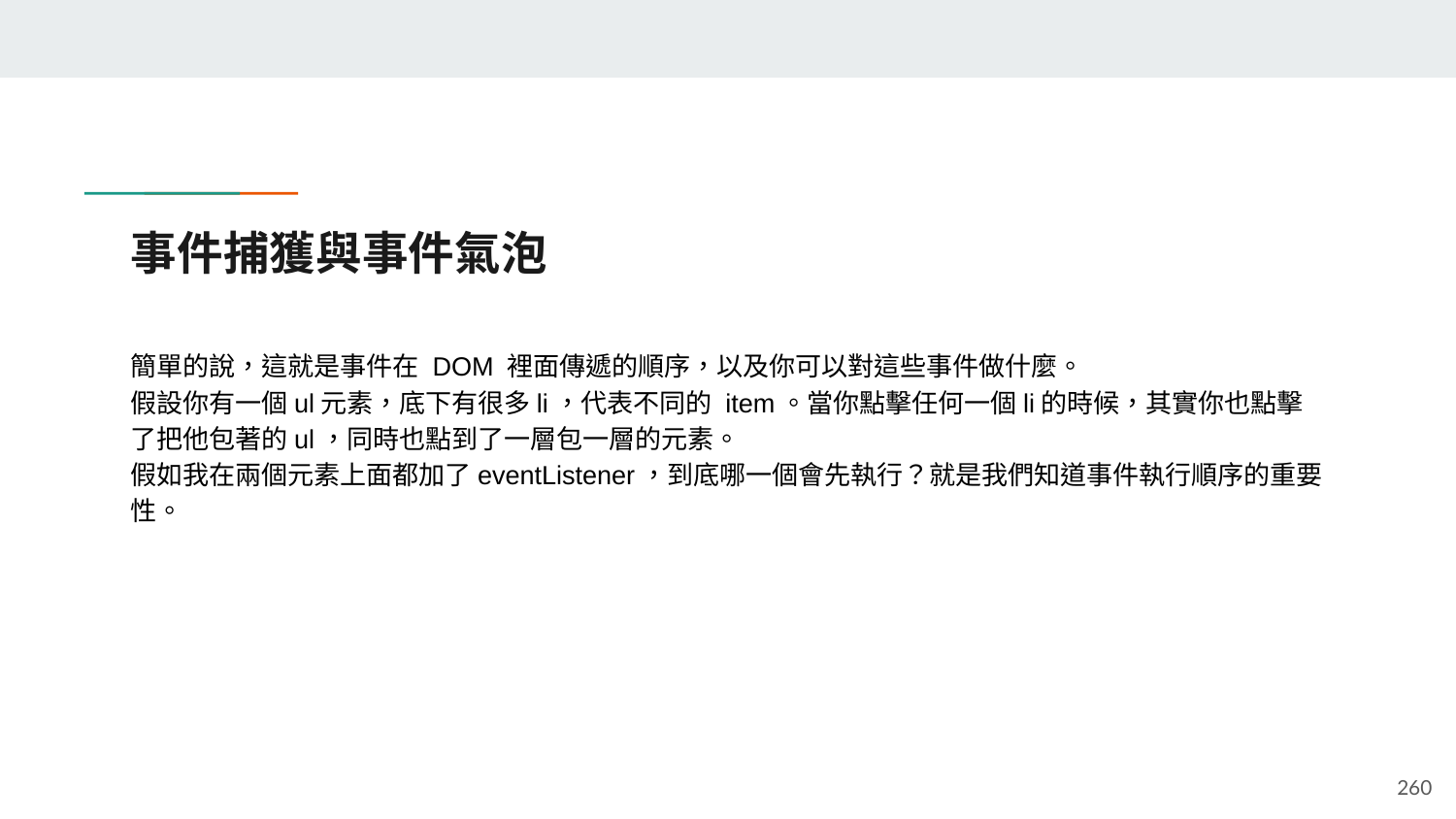

# 事件捕獲與事件氣泡
簡單的說，這就是事件在 DOM 裡面傳遞的順序，以及你可以對這些事件做什麼。
假設你有一個ul元素，底下有很多li，代表不同的 item。當你點擊任何一個li的時候，其實你也點擊了把他包著的ul，同時也點到了一層包一層的元素。
假如我在兩個元素上面都加了eventListener，到底哪一個會先執行？就是我們知道事件執行順序的重要性。

260